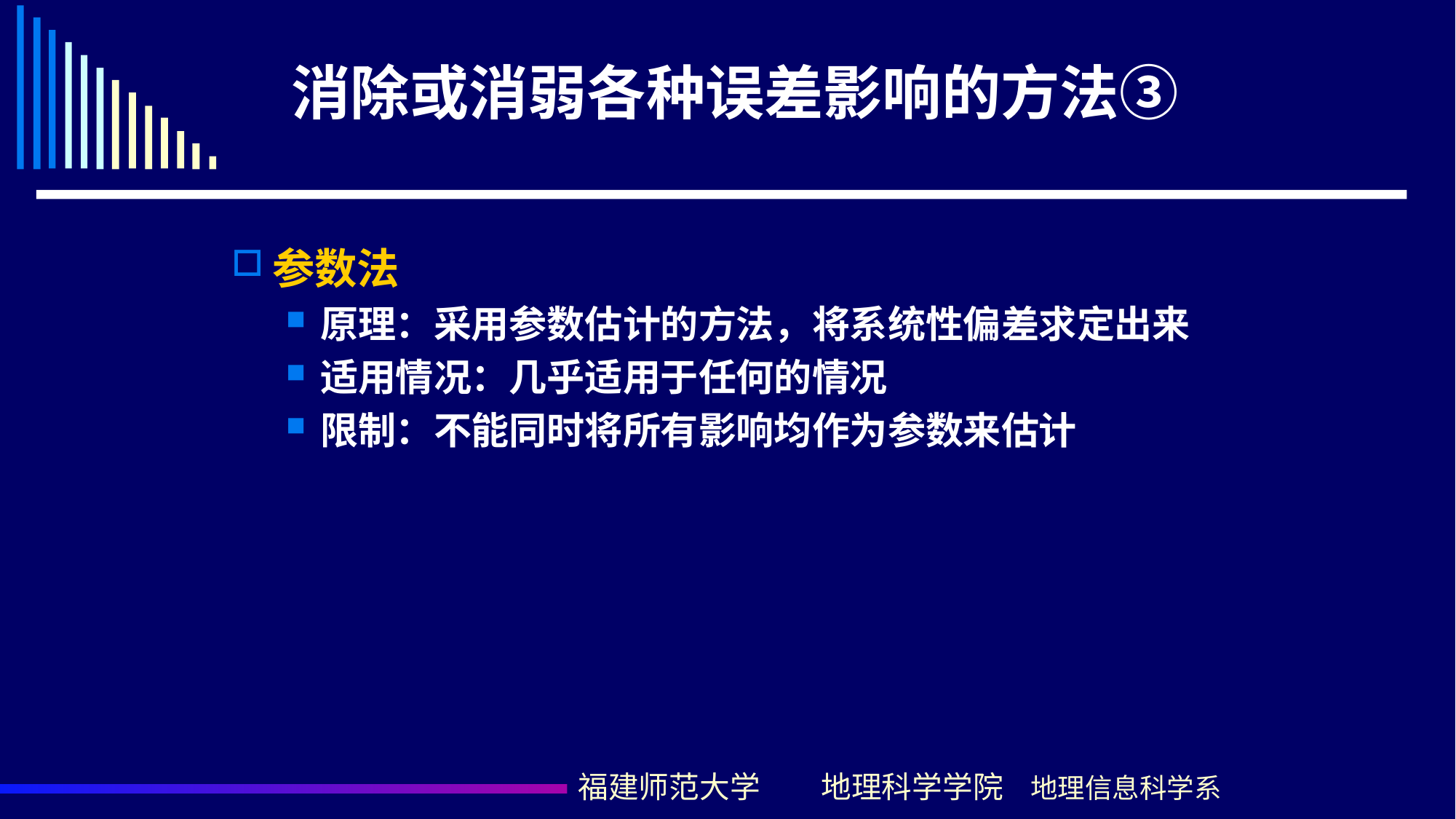

# 消除或消弱各种误差影响的方法③
参数法
原理：采用参数估计的方法，将系统性偏差求定出来
适用情况：几乎适用于任何的情况
限制：不能同时将所有影响均作为参数来估计